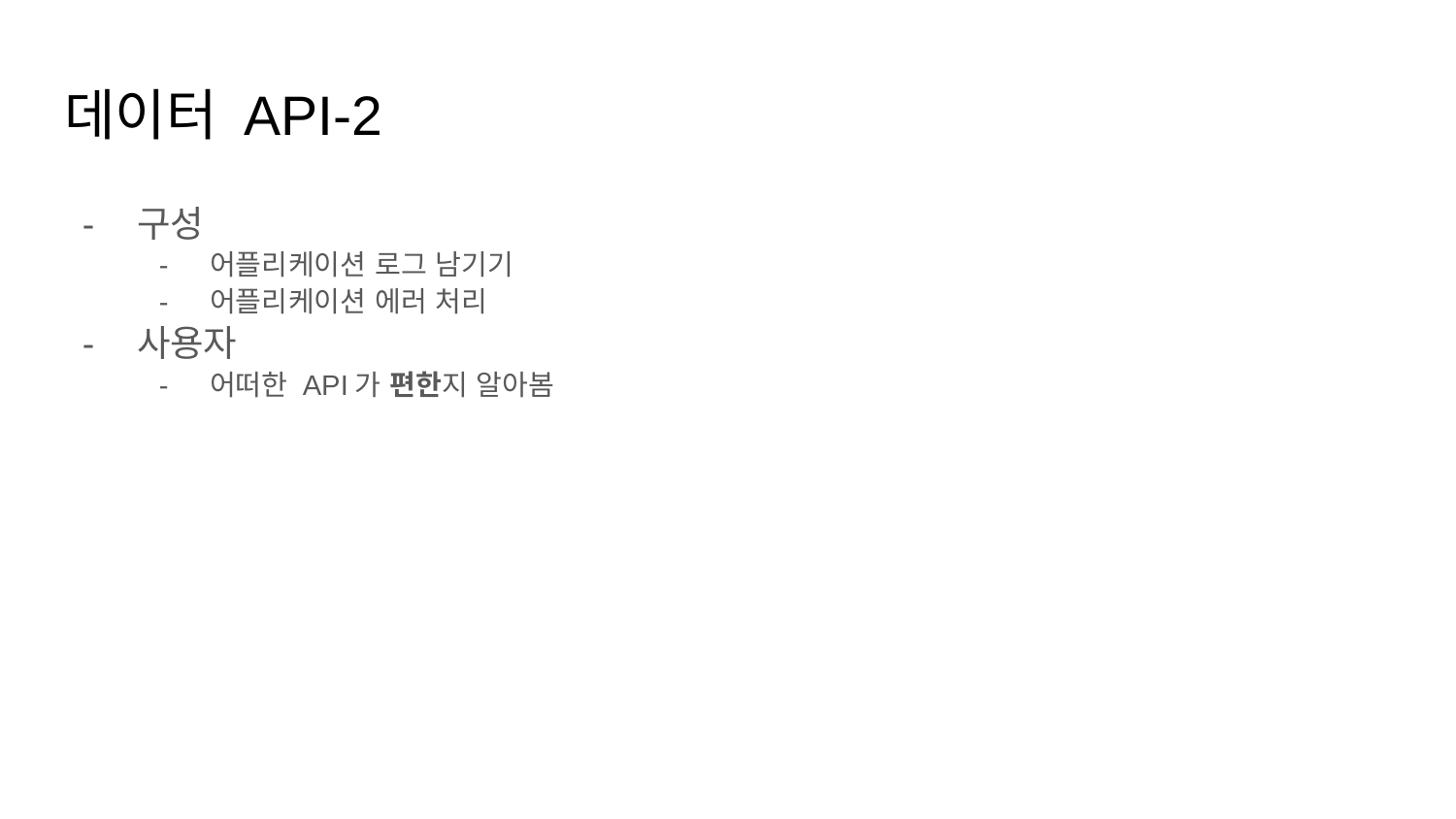

# 데이터 API-2
구성
어플리케이션 로그 남기기
어플리케이션 에러 처리
사용자
어떠한 API가 편한지 알아봄